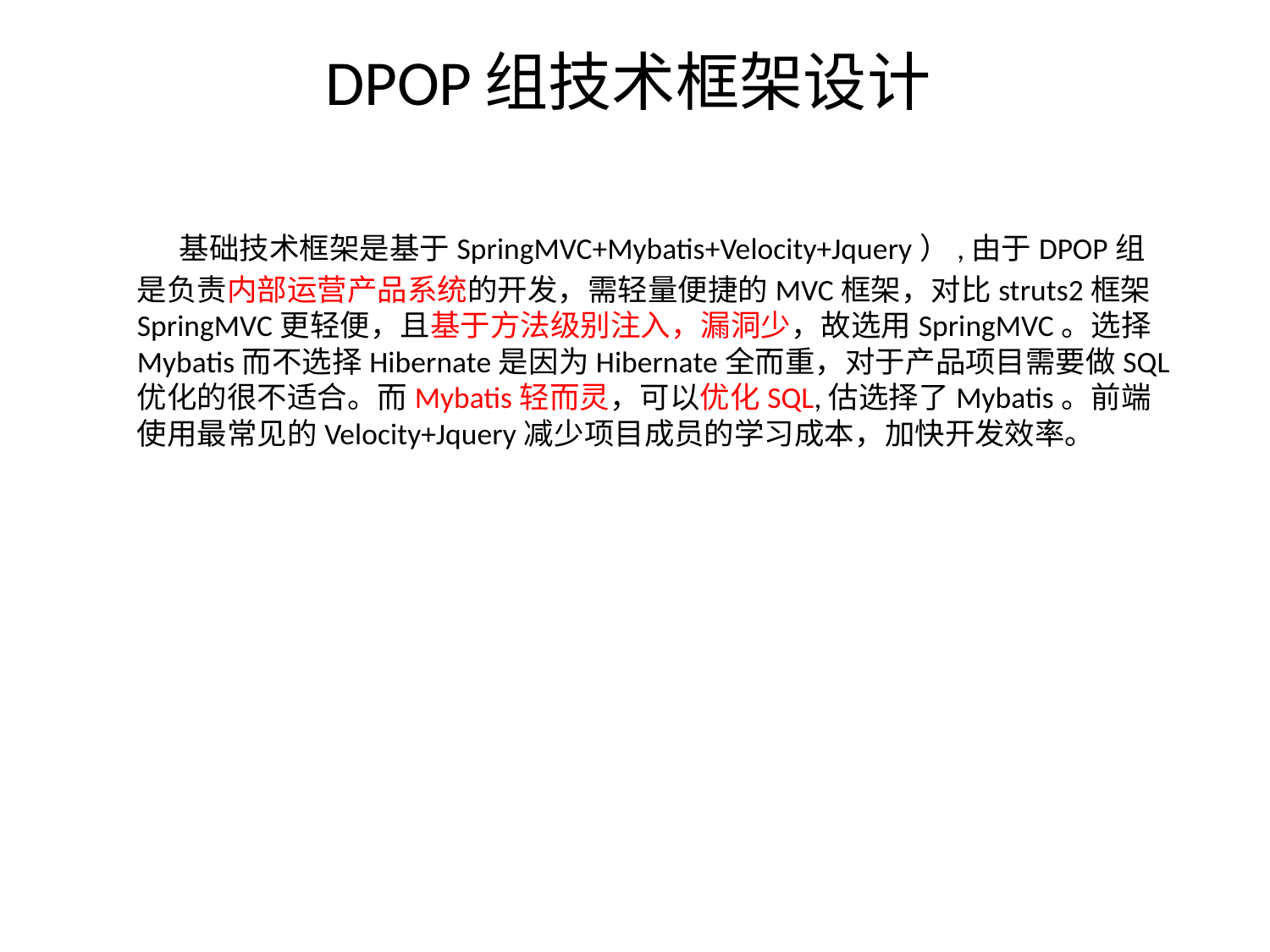

# DPOP组技术框架设计

      基础技术框架是基于SpringMVC+Mybatis+Velocity+Jquery）,由于DPOP组是负责内部运营产品系统的开发，需轻量便捷的MVC框架，对比struts2框架SpringMVC更轻便，且基于方法级别注入，漏洞少，故选用SpringMVC。选择Mybatis而不选择Hibernate是因为Hibernate全而重，对于产品项目需要做SQL优化的很不适合。而Mybatis轻而灵，可以优化SQL,估选择了Mybatis。前端使用最常见的Velocity+Jquery减少项目成员的学习成本，加快开发效率。